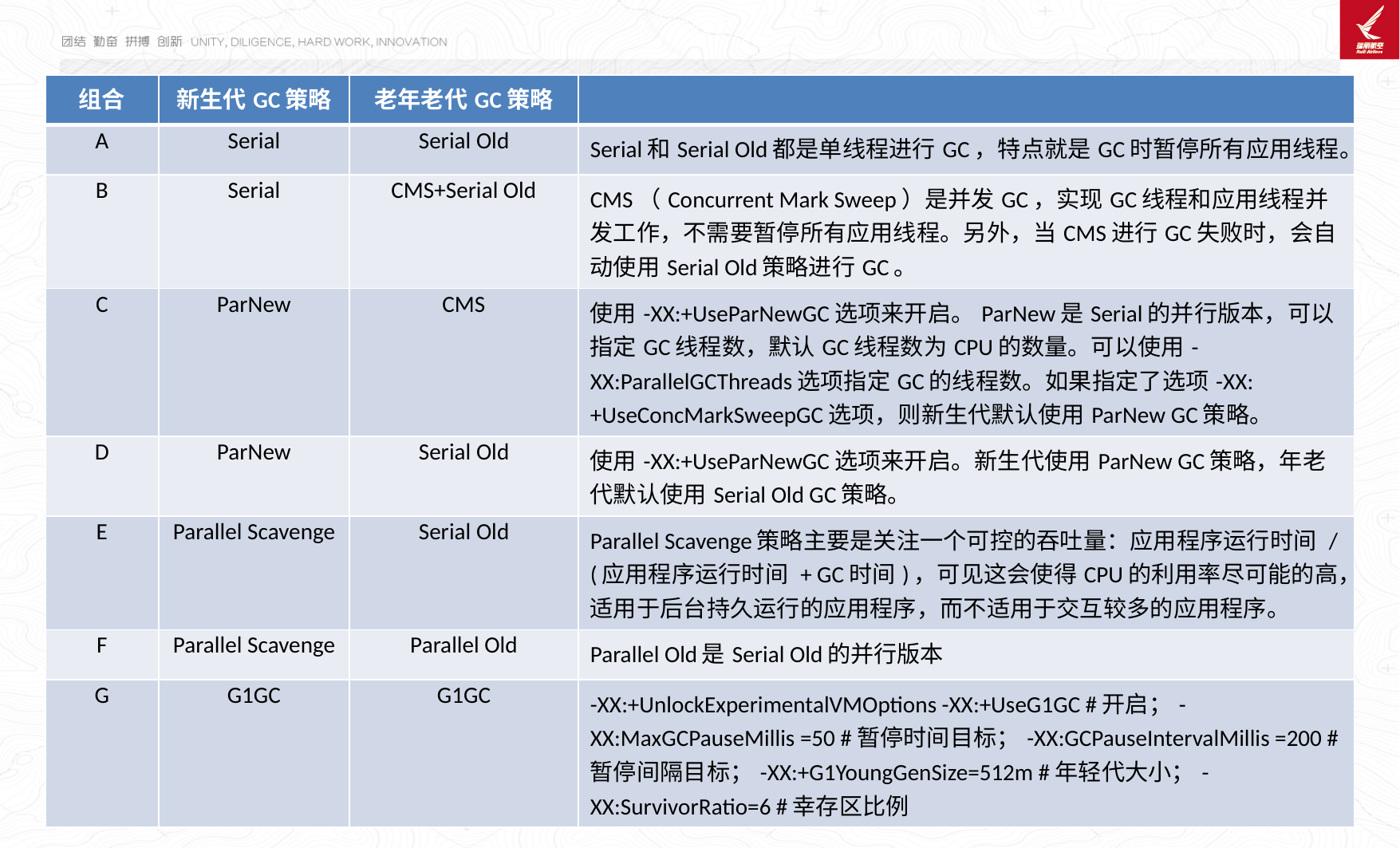

| 组合 | 新生代GC策略 | 老年老代GC策略 |  |
| --- | --- | --- | --- |
| A | Serial | Serial Old | Serial和Serial Old都是单线程进行GC，特点就是GC时暂停所有应用线程。 |
| B | Serial | CMS+Serial Old | CMS（Concurrent Mark Sweep）是并发GC，实现GC线程和应用线程并发工作，不需要暂停所有应用线程。另外，当CMS进行GC失败时，会自动使用Serial Old策略进行GC。 |
| C | ParNew | CMS | 使用-XX:+UseParNewGC选项来开启。ParNew是Serial的并行版本，可以指定GC线程数，默认GC线程数为CPU的数量。可以使用-XX:ParallelGCThreads选项指定GC的线程数。如果指定了选项-XX:+UseConcMarkSweepGC选项，则新生代默认使用ParNew GC策略。 |
| D | ParNew | Serial Old | 使用-XX:+UseParNewGC选项来开启。新生代使用ParNew GC策略，年老代默认使用Serial Old GC策略。 |
| E | Parallel Scavenge | Serial Old | Parallel Scavenge策略主要是关注一个可控的吞吐量：应用程序运行时间 / (应用程序运行时间 + GC时间)，可见这会使得CPU的利用率尽可能的高，适用于后台持久运行的应用程序，而不适用于交互较多的应用程序。 |
| F | Parallel Scavenge | Parallel Old | Parallel Old是Serial Old的并行版本 |
| G | G1GC | G1GC | -XX:+UnlockExperimentalVMOptions -XX:+UseG1GC #开启；-XX:MaxGCPauseMillis =50 #暂停时间目标；-XX:GCPauseIntervalMillis =200 #暂停间隔目标；-XX:+G1YoungGenSize=512m #年轻代大小；-XX:SurvivorRatio=6 #幸存区比例 |